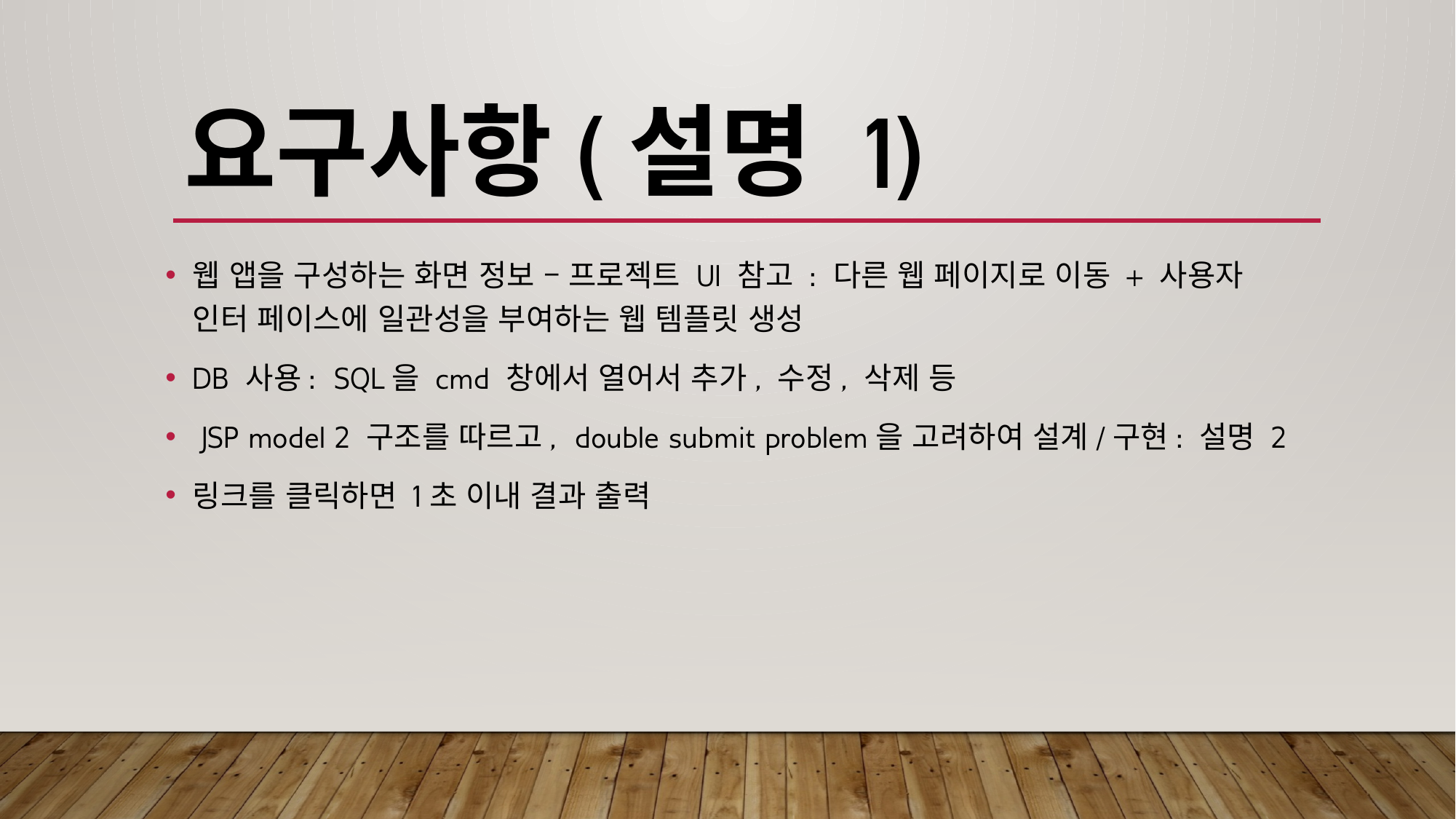

# 요구사항(설명 1)
웹 앱을 구성하는 화면 정보 – 프로젝트 UI 참고 : 다른 웹 페이지로 이동 + 사용자 인터 페이스에 일관성을 부여하는 웹 템플릿 생성
DB 사용:  SQL을 cmd 창에서 열어서 추가, 수정, 삭제 등
 JSP model 2 구조를 따르고,  double submit problem을 고려하여 설계/구현: 설명 2
링크를 클릭하면 1초 이내 결과 출력